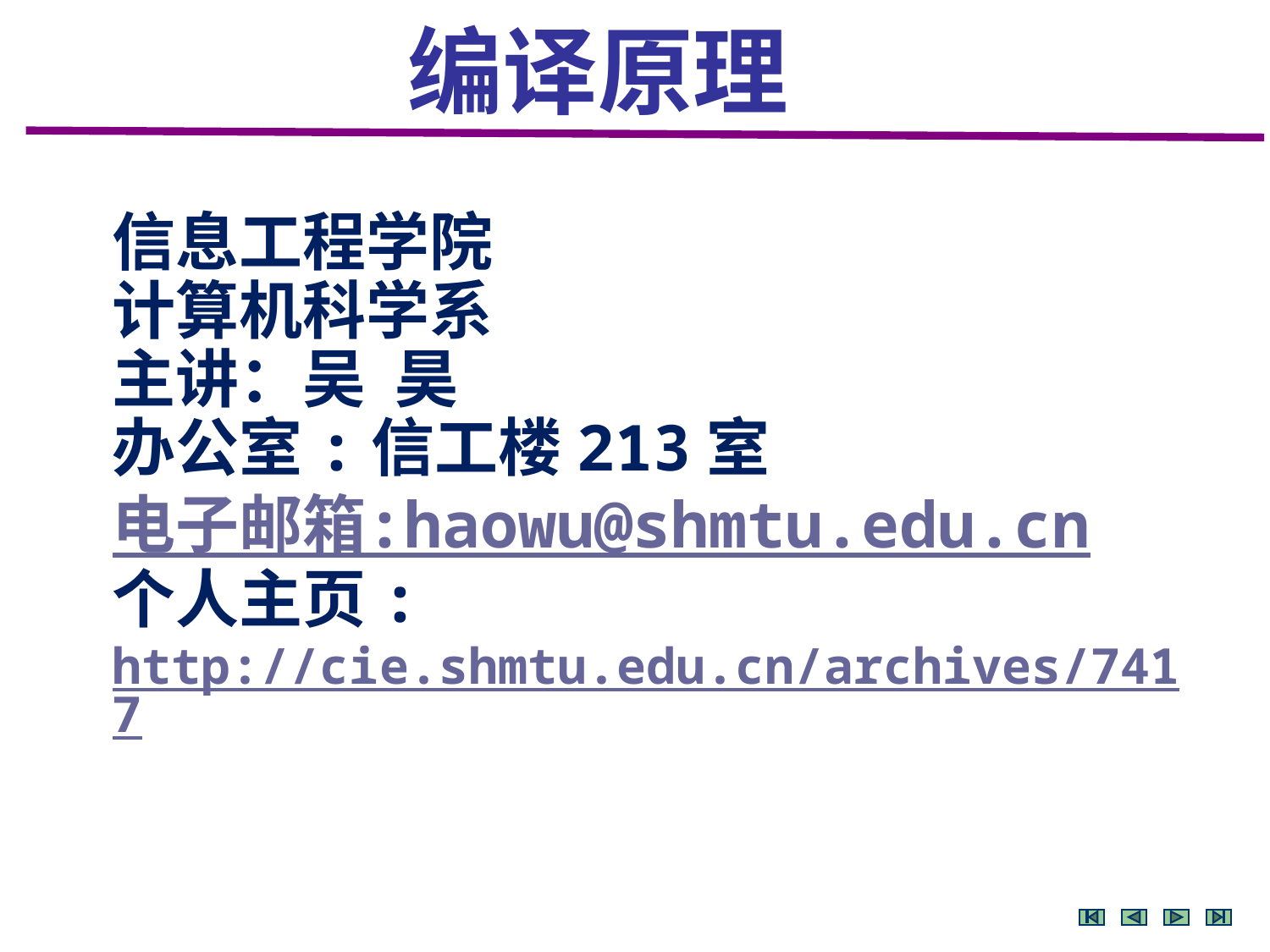

编译原理
信息工程学院
计算机科学系
主讲：吴  昊
办公室:信工楼213室
电子邮箱:haowu@shmtu.edu.cn
个人主页:
http://cie.shmtu.edu.cn/archives/7417